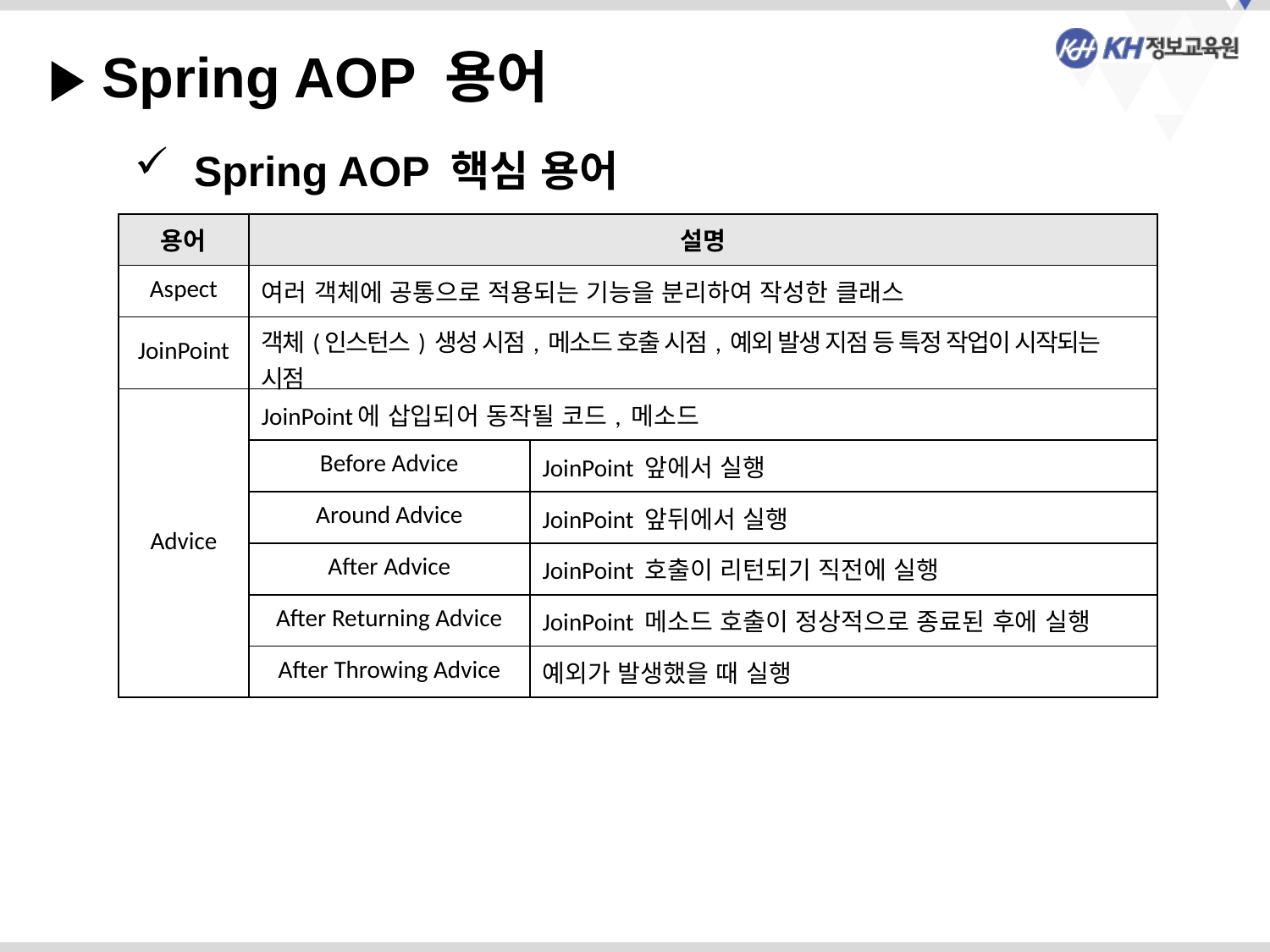

▶ Spring AOP 용어
 Spring AOP 핵심 용어
| 용어 | 설명 |  |
| --- | --- | --- |
| Aspect | 여러 객체에 공통으로 적용되는 기능을 분리하여 작성한 클래스 |  |
| JoinPoint | 객체(인스턴스) 생성 시점, 메소드 호출 시점, 예외 발생 지점 등 특정 작업이 시작되는 시점 |  |
| Advice | JoinPoint에 삽입되어 동작될 코드, 메소드 |  |
|  | Before Advice | JoinPoint 앞에서 실행 |
|  | Around Advice | JoinPoint 앞뒤에서 실행 |
|  | After Advice | JoinPoint 호출이 리턴되기 직전에 실행 |
|  | After Returning Advice | JoinPoint 메소드 호출이 정상적으로 종료된 후에 실행 |
|  | After Throwing Advice | 예외가 발생했을 때 실행 |